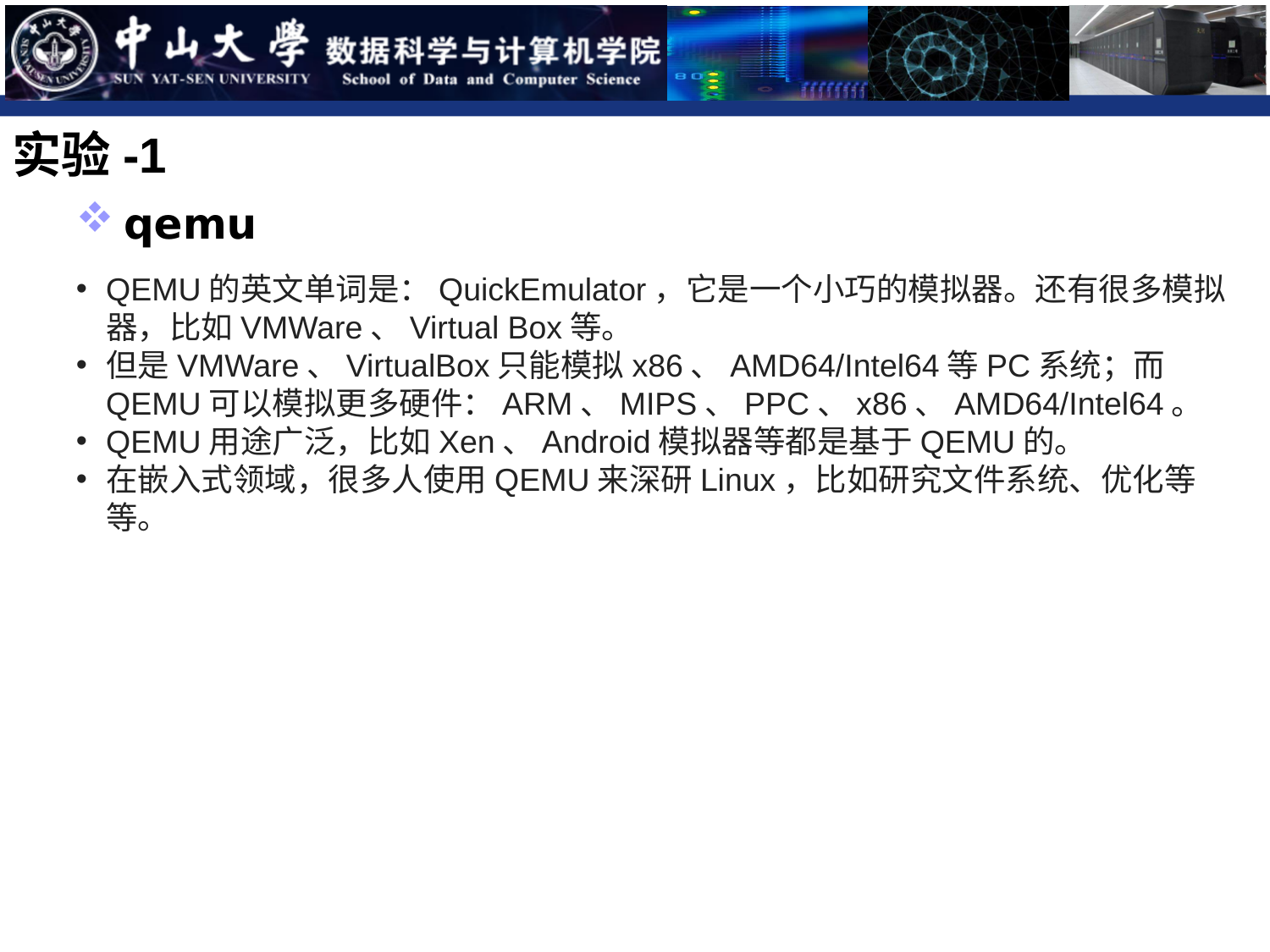

实验-1
qemu
QEMU的英文单词是：QuickEmulator，它是一个小巧的模拟器。还有很多模拟器，比如VMWare、Virtual Box等。
但是VMWare、VirtualBox只能模拟x86、AMD64/Intel64等PC系统；而QEMU可以模拟更多硬件：ARM、MIPS、PPC、x86、AMD64/Intel64。
QEMU用途广泛，比如Xen、Android模拟器等都是基于QEMU的。
在嵌入式领域，很多人使用QEMU来深研Linux，比如研究文件系统、优化等等。
29